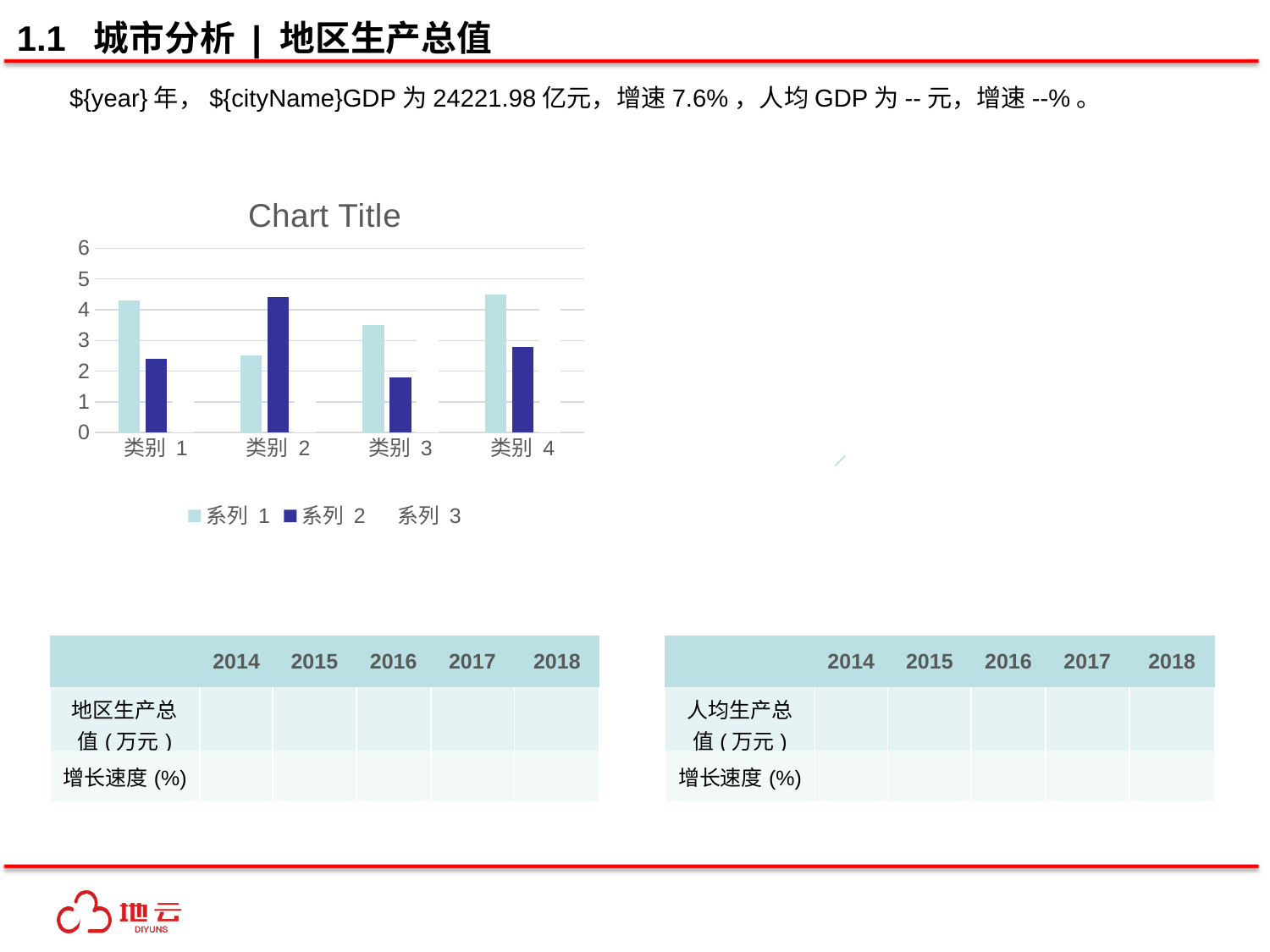

1.1  城市分析 | 地区生产总值

 ${year}年，${cityName}GDP为24221.98亿元，增速7.6%，人均GDP为--元，增速--%。

### Chart:

| Category | 系列 1 | 系列 2 | 系列 3 |
|---|---|---|---|
| 类别 1 | 4.3 | 2.4 | 2.0 |
| 类别 2 | 2.5 | 4.4 | 2.0 |
| 类别 3 | 3.5 | 1.8 | 3.0 |
| 类别 4 | 4.5 | 2.8 | 5.0 |
|  | 2014 | 2015 | 2016 | 2017 | 2018 |
| --- | --- | --- | --- | --- | --- |
| 地区生产总值(万元) |  |  |  |  |  |
| 增长速度(%) |  |  |  |  |  |
|  | 2014 | 2015 | 2016 | 2017 | 2018 |
| --- | --- | --- | --- | --- | --- |
| 人均生产总值(万元) |  |  |  |  |  |
| 增长速度(%) |  |  |  |  |  |